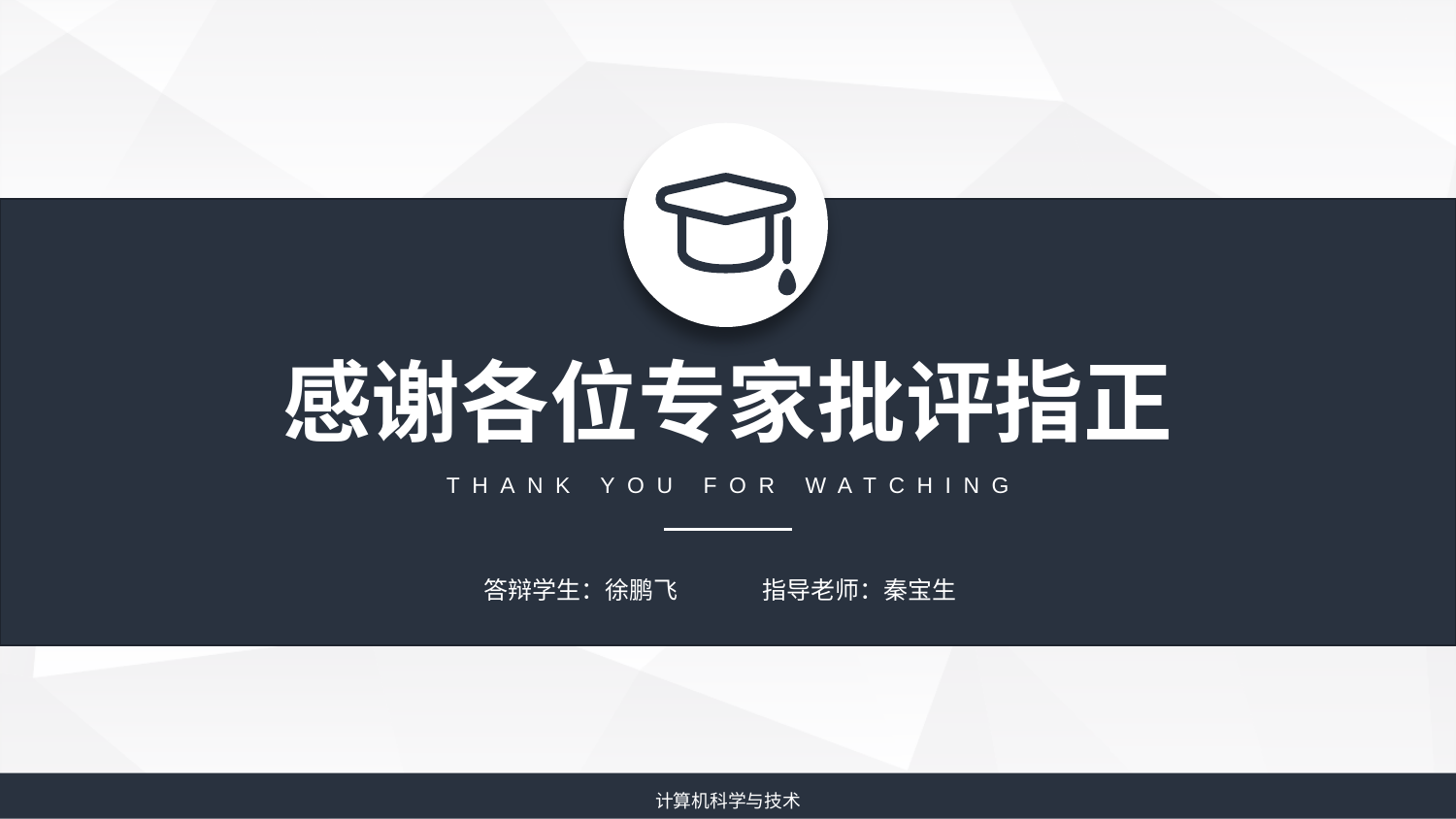

感谢各位专家批评指正
THANK YOU FOR WATCHING
答辩学生：徐鹏飞
指导老师：秦宝生
计算机科学与技术